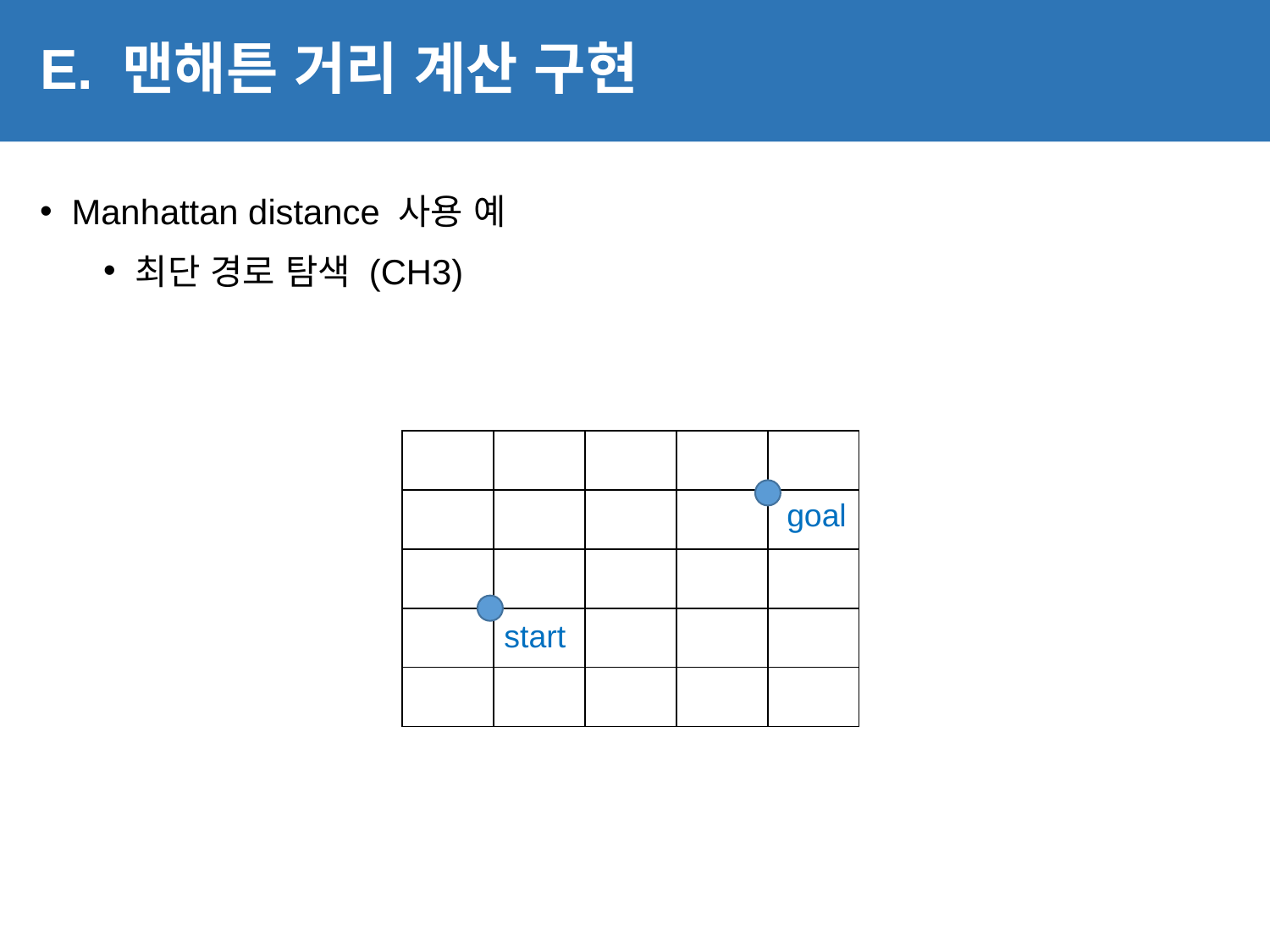

# E. 맨해튼 거리 계산 구현
26
Manhattan distance 사용 예
최단 경로 탐색 (CH3)
|  |  |  |  |  |
| --- | --- | --- | --- | --- |
|  |  |  |  |  |
|  |  |  |  |  |
|  |  |  |  |  |
|  |  |  |  |  |

goal

start